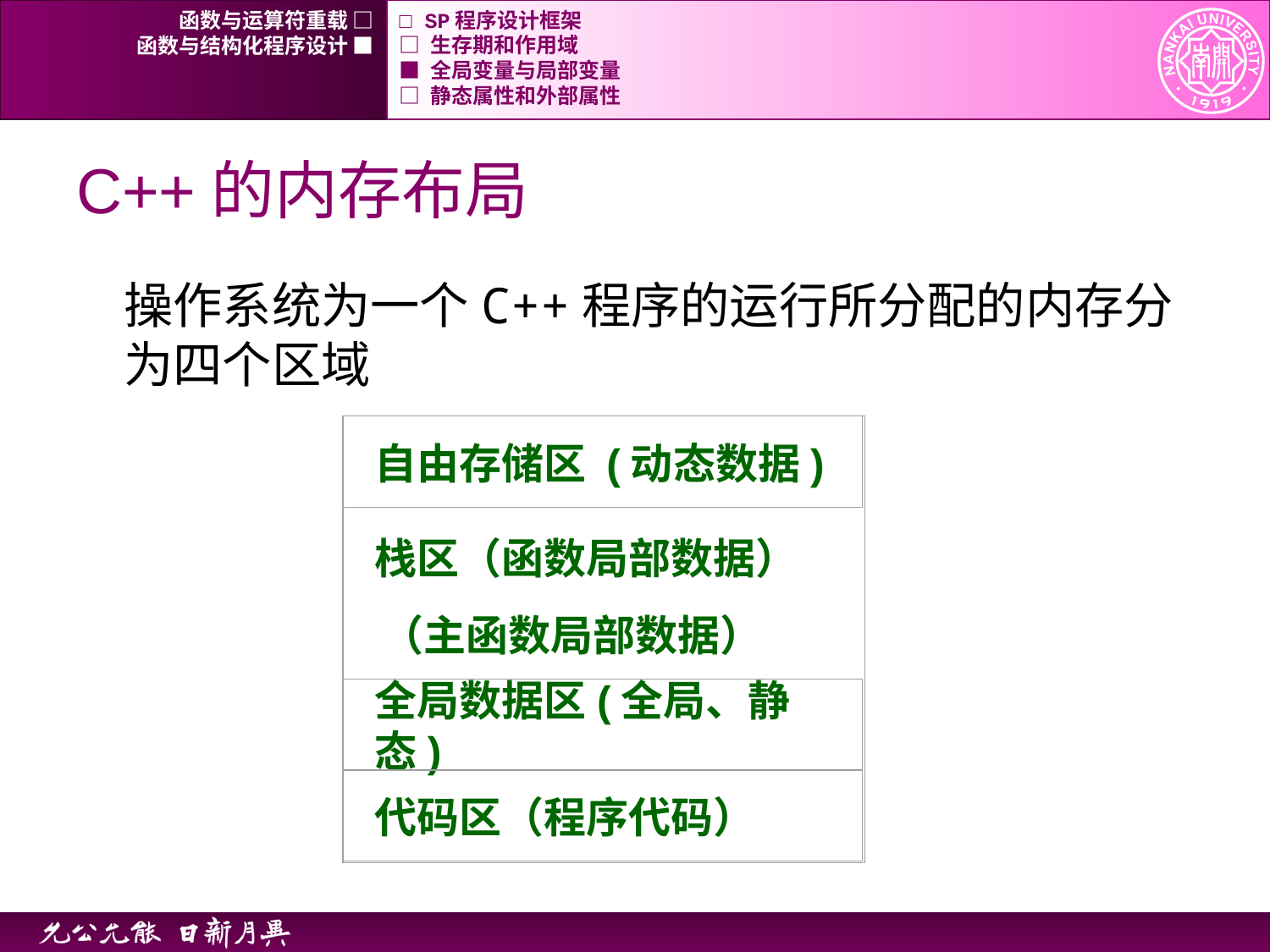

函数与运算符重载 □
□ SP程序设计框架
函数与结构化程序设计 ■
□ 生存期和作用域

■ 全局变量与局部变量

□ 静态属性和外部属性
# C++的内存布局
操作系统为一个C++程序的运行所分配的内存分为四个区域

自由存储区 (动态数据)
栈区（函数局部数据）
（主函数局部数据）
全局数据区(全局、静态)
代码区（程序代码）